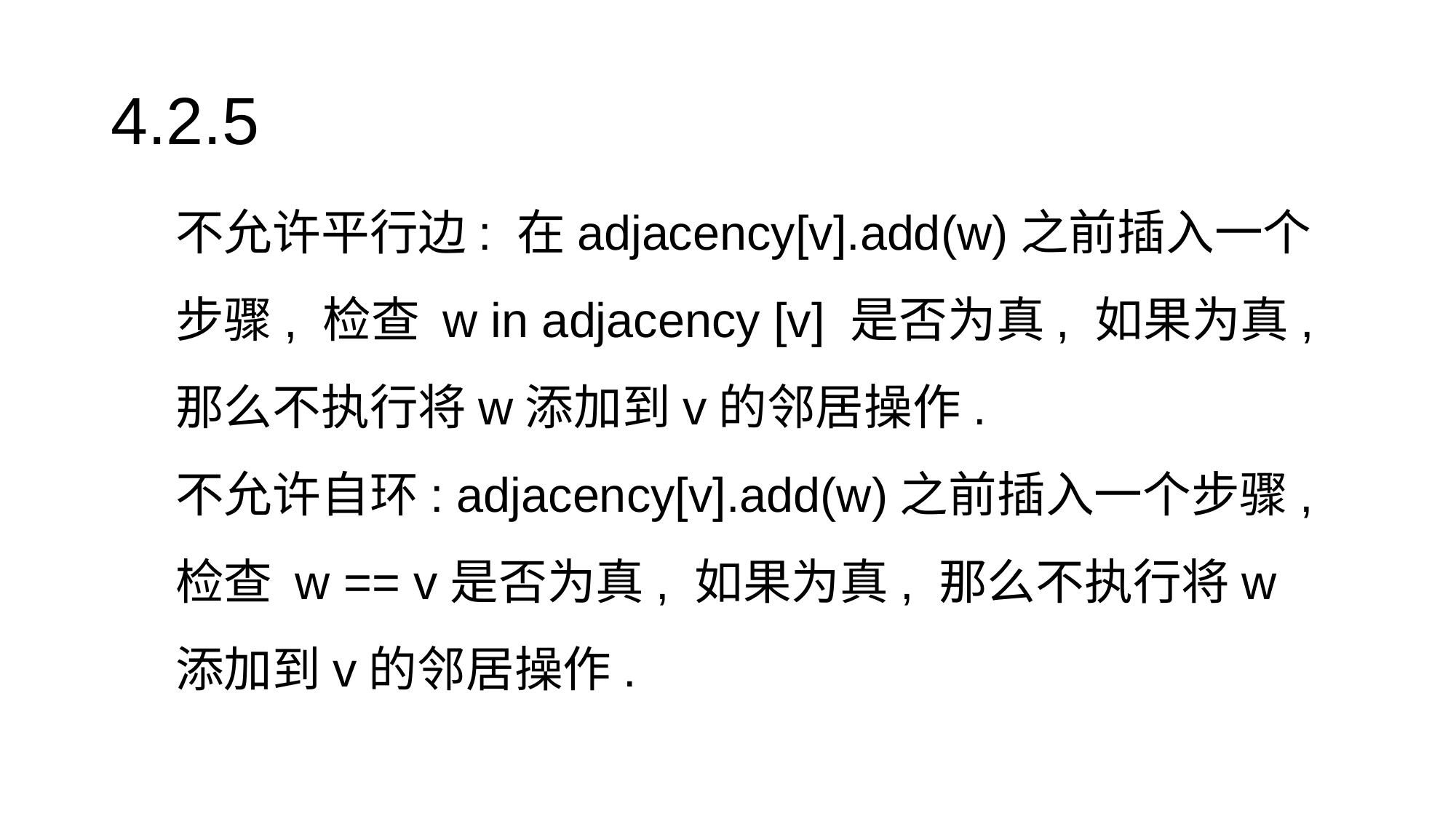

# 4.2.5
不允许平行边: 在adjacency[v].add(w)之前插入一个步骤, 检查 w in adjacency [v] 是否为真, 如果为真, 那么不执行将w添加到v的邻居操作.
不允许自环: adjacency[v].add(w)之前插入一个步骤, 检查 w == v是否为真, 如果为真, 那么不执行将w添加到v的邻居操作.